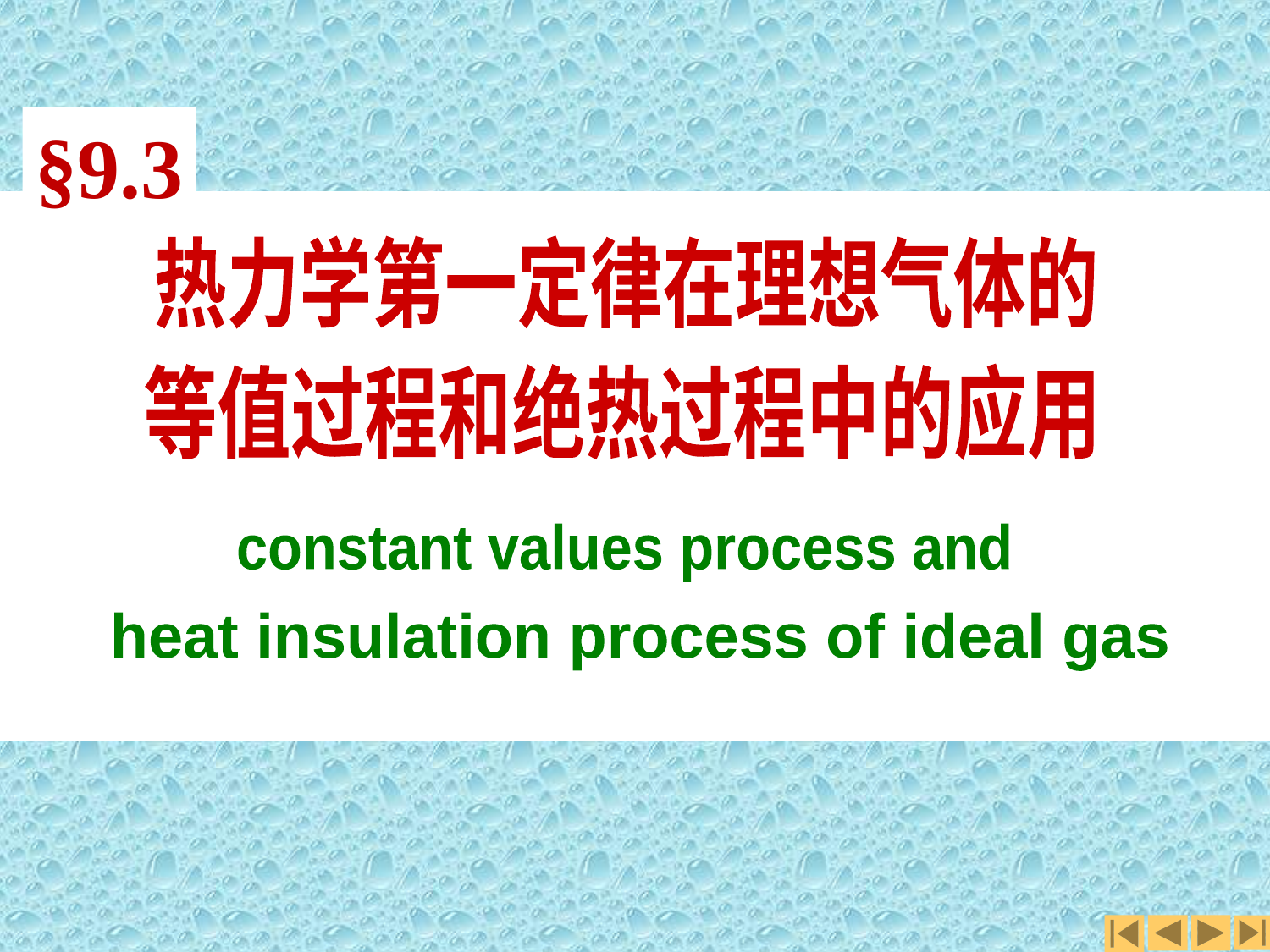

热力学第一定律在理想气体的
等值过程和绝热过程中的应用
constant values process and
heat insulation process of ideal gas

第三节
§9.3